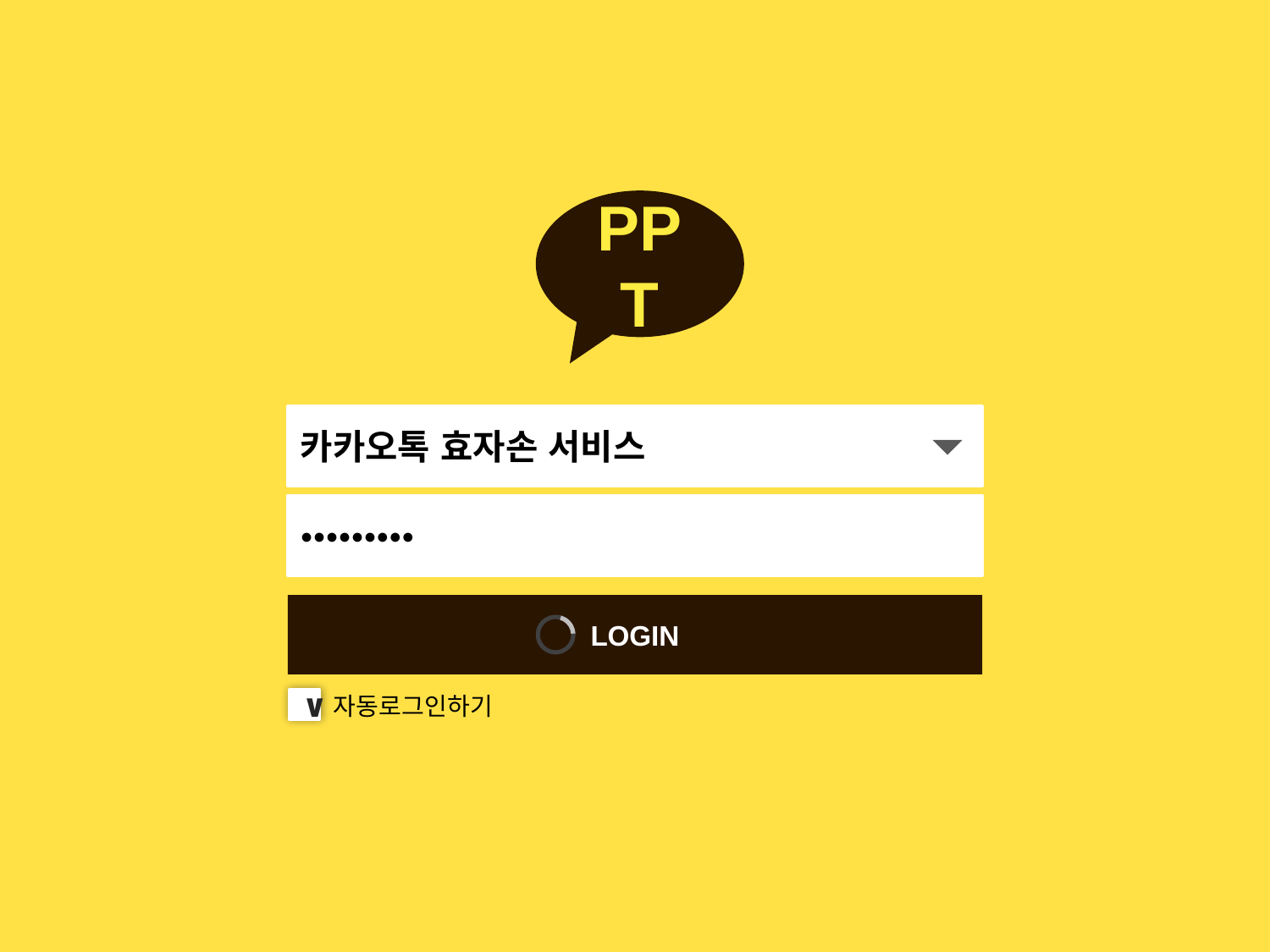

PPT
카카오톡 효자손 서비스

●●●●●●●●●
LOGIN

자동로그인하기
∨